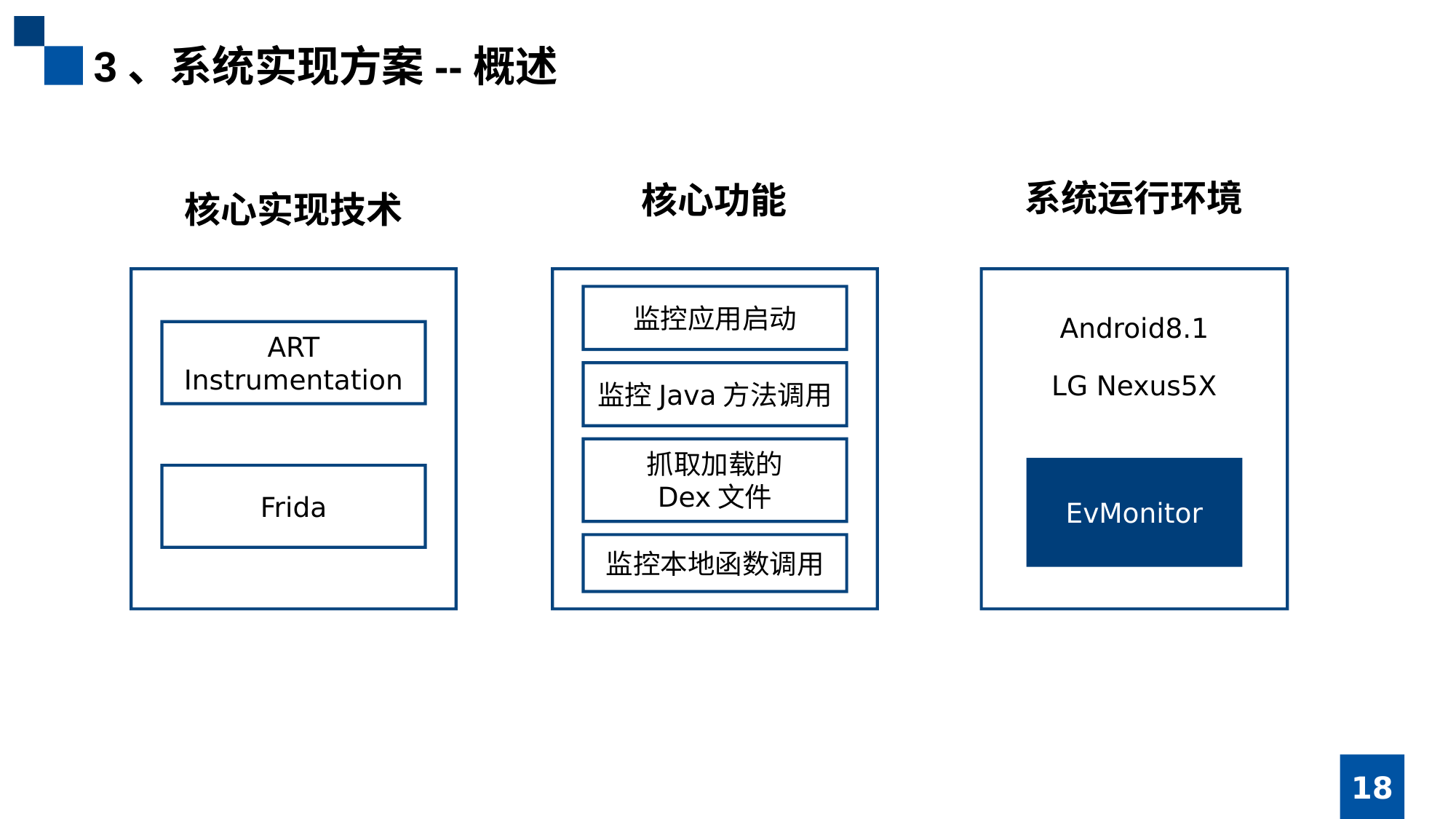

3、系统实现方案--概述
系统运行环境
核心功能
核心实现技术

监控应用启动
Android8.1
ART Instrumentation
监控Java方法调用
LG Nexus5X
抓取加载的
Dex文件
EvMonitor
Frida
监控本地函数调用
18